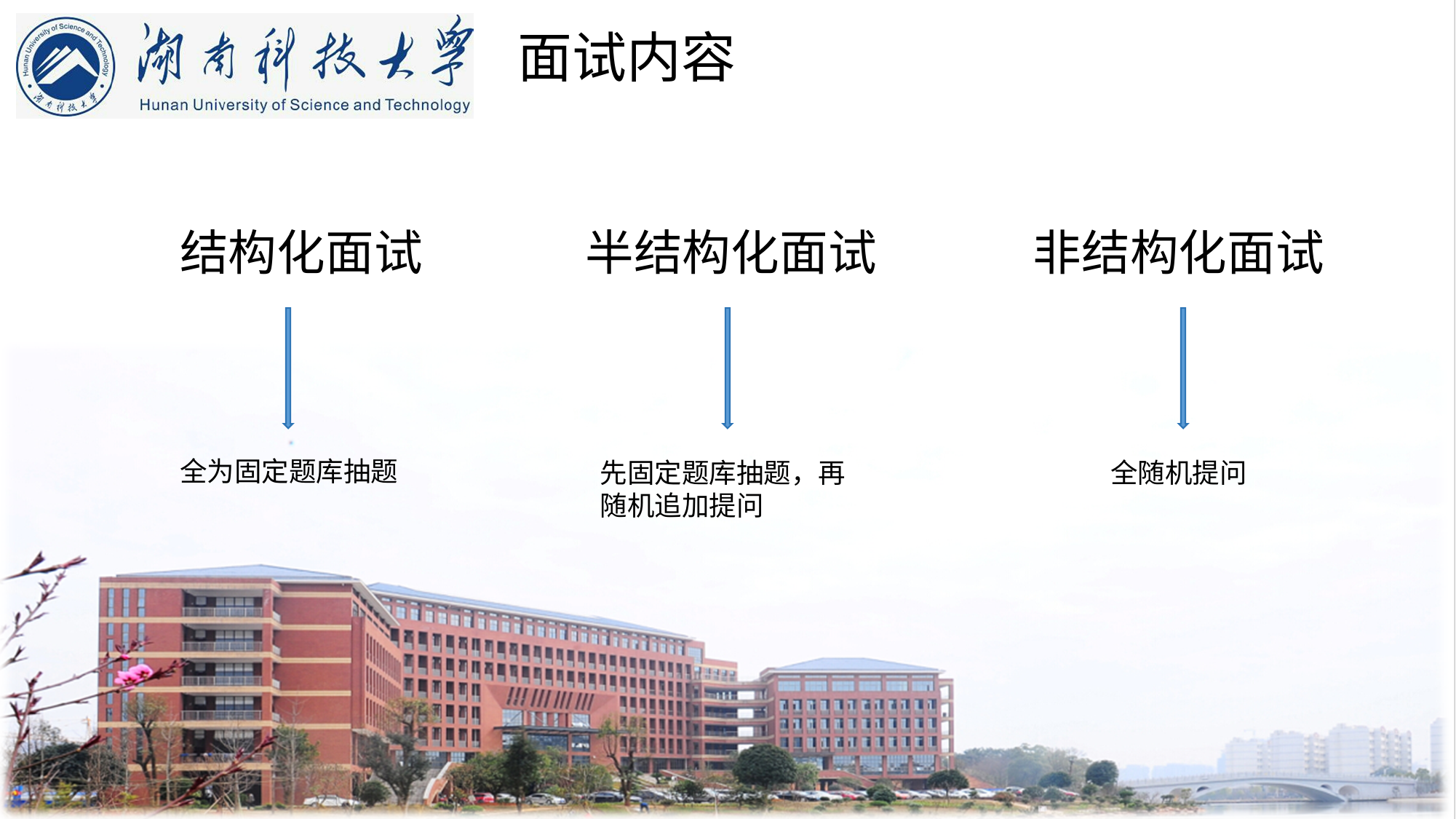

面试内容
结构化面试
半结构化面试
非结构化面试

全为固定题库抽题
先固定题库抽题，再随机追加提问
全随机提问